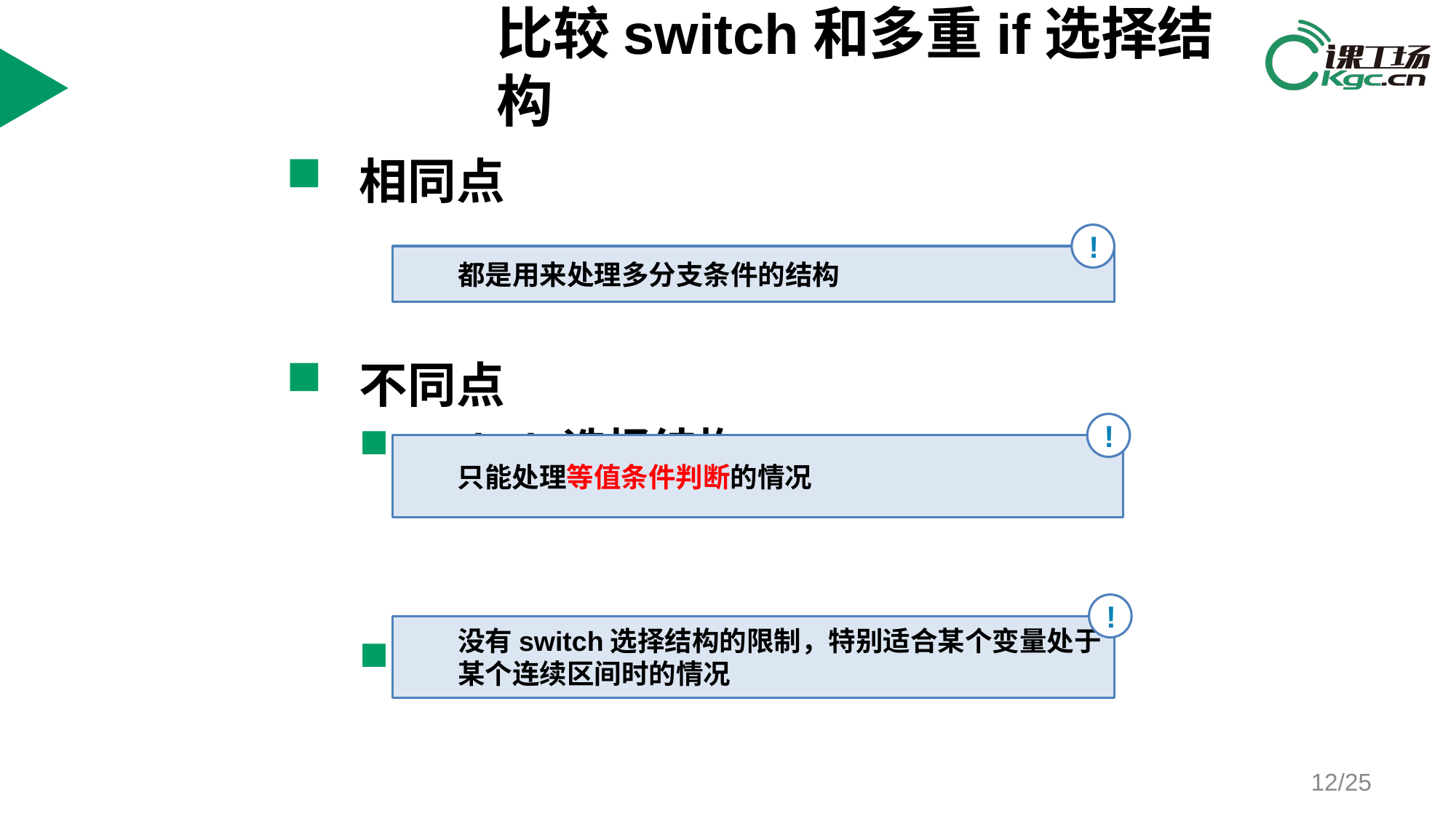

# 比较switch和多重if选择结构
相同点

不同点
switch选择结构

多重if选择结构
!
都是用来处理多分支条件的结构
!
只能处理等值条件判断的情况
!
没有switch选择结构的限制，特别适合某个变量处于某个连续区间时的情况
12/25